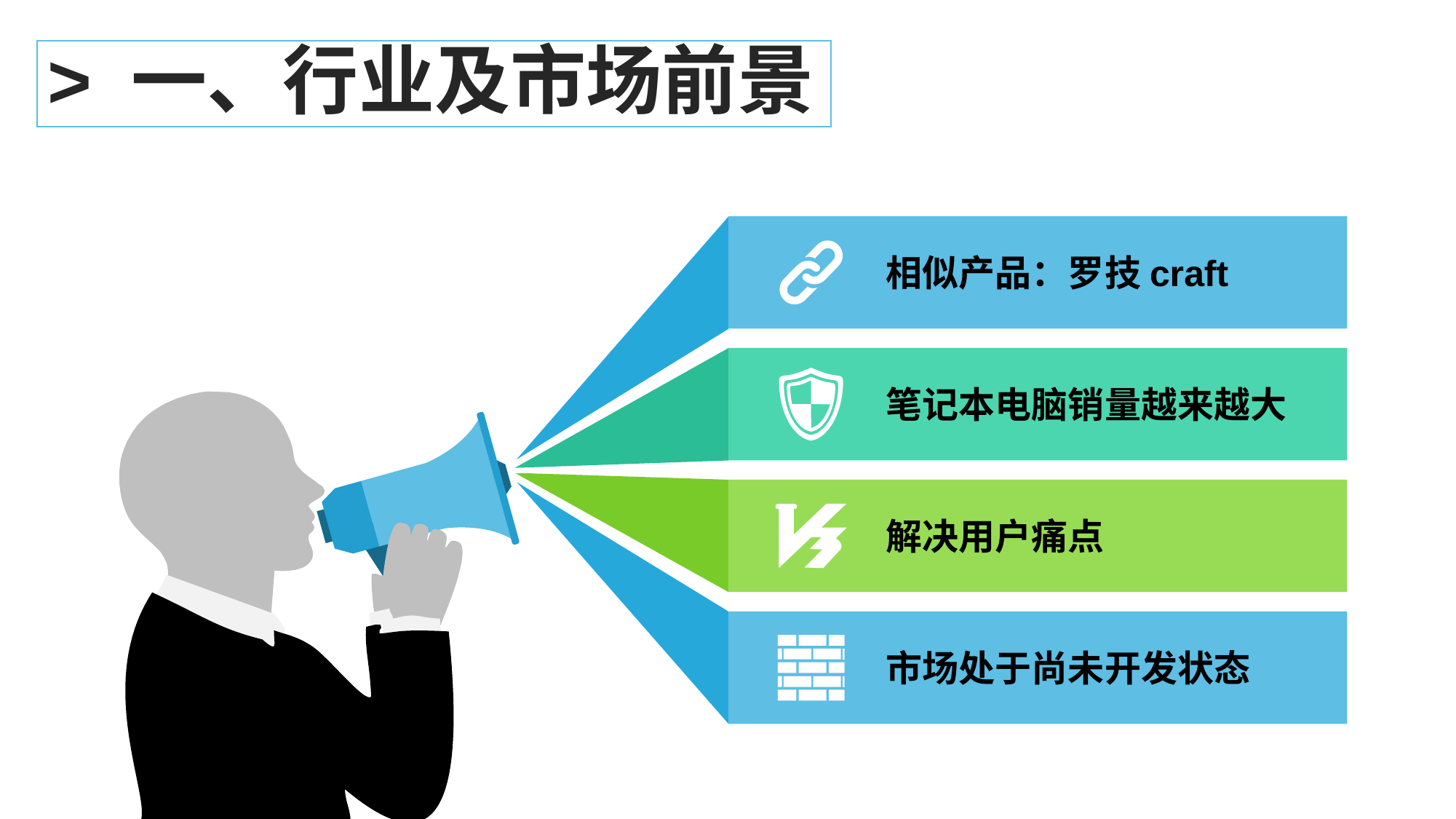

> 一、行业及市场前景

相似产品：罗技craft

笔记本电脑销量越来越大

解决用户痛点

市场处于尚未开发状态